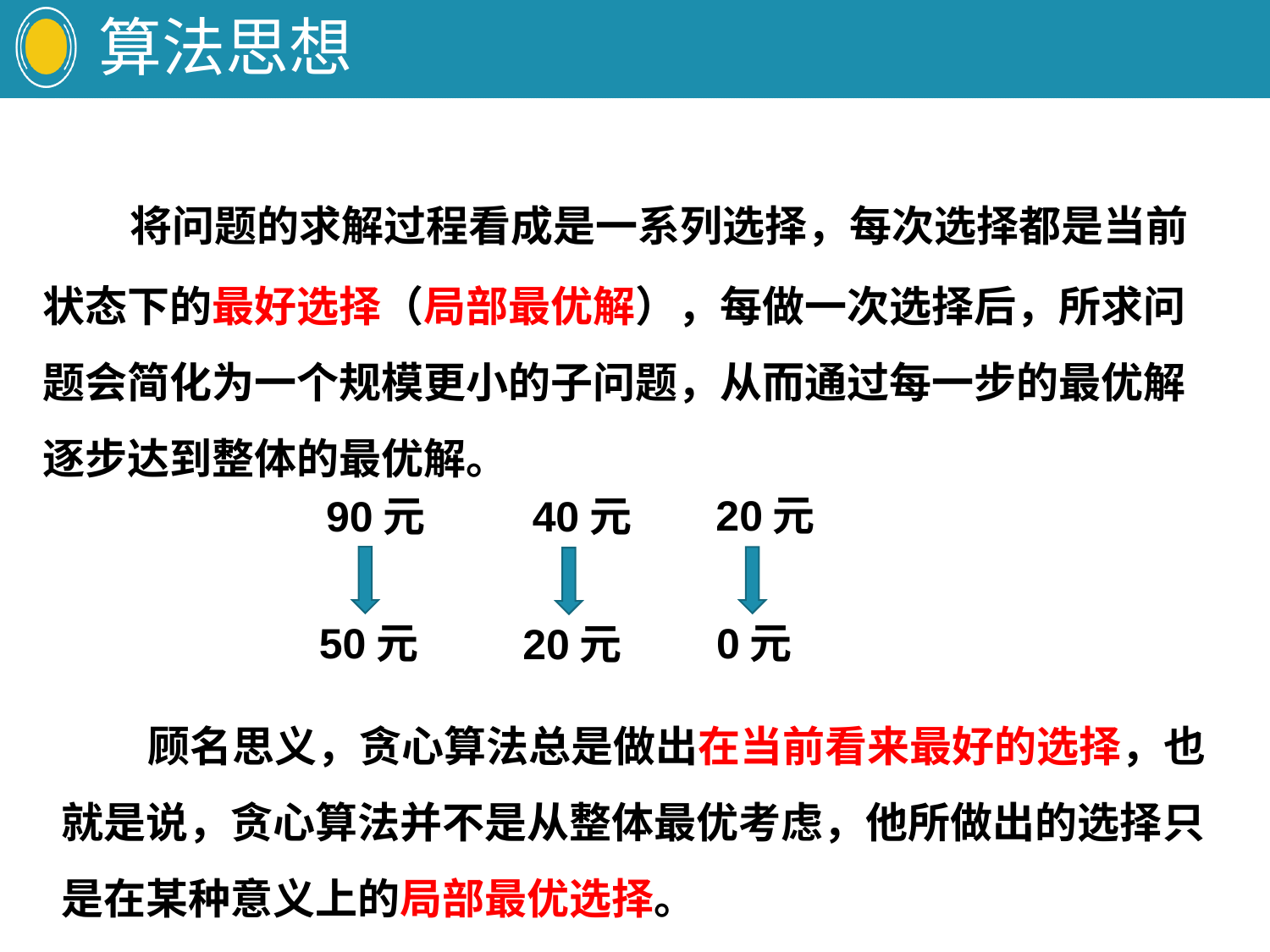

# 算法思想
     将问题的求解过程看成是一系列选择，每次选择都是当前状态下的最好选择（局部最优解），每做一次选择后，所求问题会简化为一个规模更小的子问题，从而通过每一步的最优解逐步达到整体的最优解。
20元

0元
90元

50元
40元

20元
        顾名思义，贪心算法总是做出在当前看来最好的选择，也就是说，贪心算法并不是从整体最优考虑，他所做出的选择只是在某种意义上的局部最优选择。